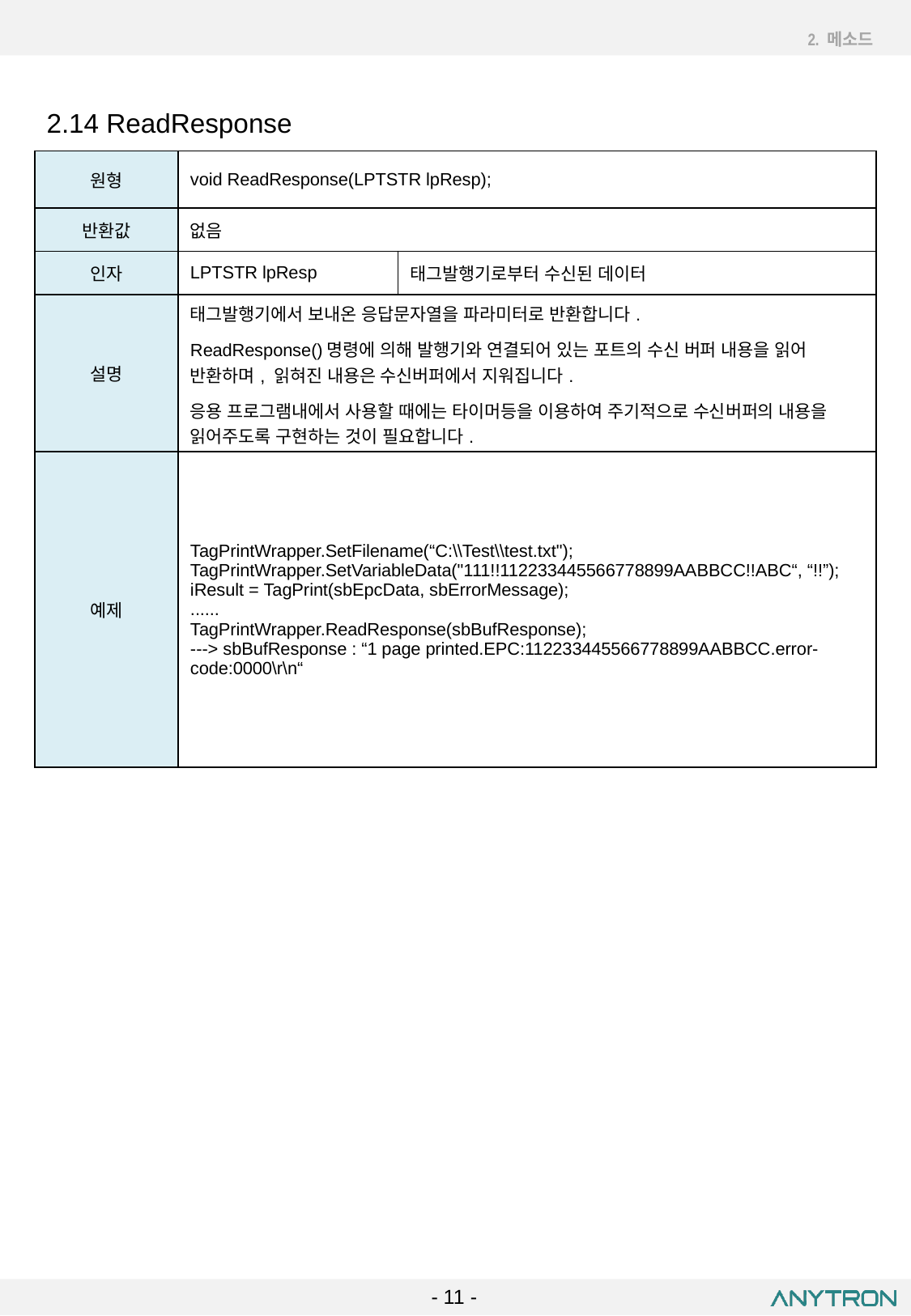

2. 메소드
2.14 ReadResponse
| 원형 | void ReadResponse(LPTSTR lpResp); |  |
| --- | --- | --- |
| 반환값 | 없음 |  |
| 인자 | LPTSTR lpResp | 태그발행기로부터 수신된 데이터 |
| 설명 | 태그발행기에서 보내온 응답문자열을 파라미터로 반환합니다. ReadResponse()명령에 의해 발행기와 연결되어 있는 포트의 수신 버퍼 내용을 읽어 반환하며, 읽혀진 내용은 수신버퍼에서 지워집니다. 응용 프로그램내에서 사용할 때에는 타이머등을 이용하여 주기적으로 수신버퍼의 내용을 읽어주도록 구현하는 것이 필요합니다. |  |
| 예제 | TagPrintWrapper.SetFilename(“C:\\Test\\test.txt"); TagPrintWrapper.SetVariableData("111!!112233445566778899AABBCC!!ABC“, “!!”); iResult = TagPrint(sbEpcData, sbErrorMessage); ...... TagPrintWrapper.ReadResponse(sbBufResponse); ---> sbBufResponse : “1 page printed.EPC:112233445566778899AABBCC.error-code:0000\r\n“ |  |